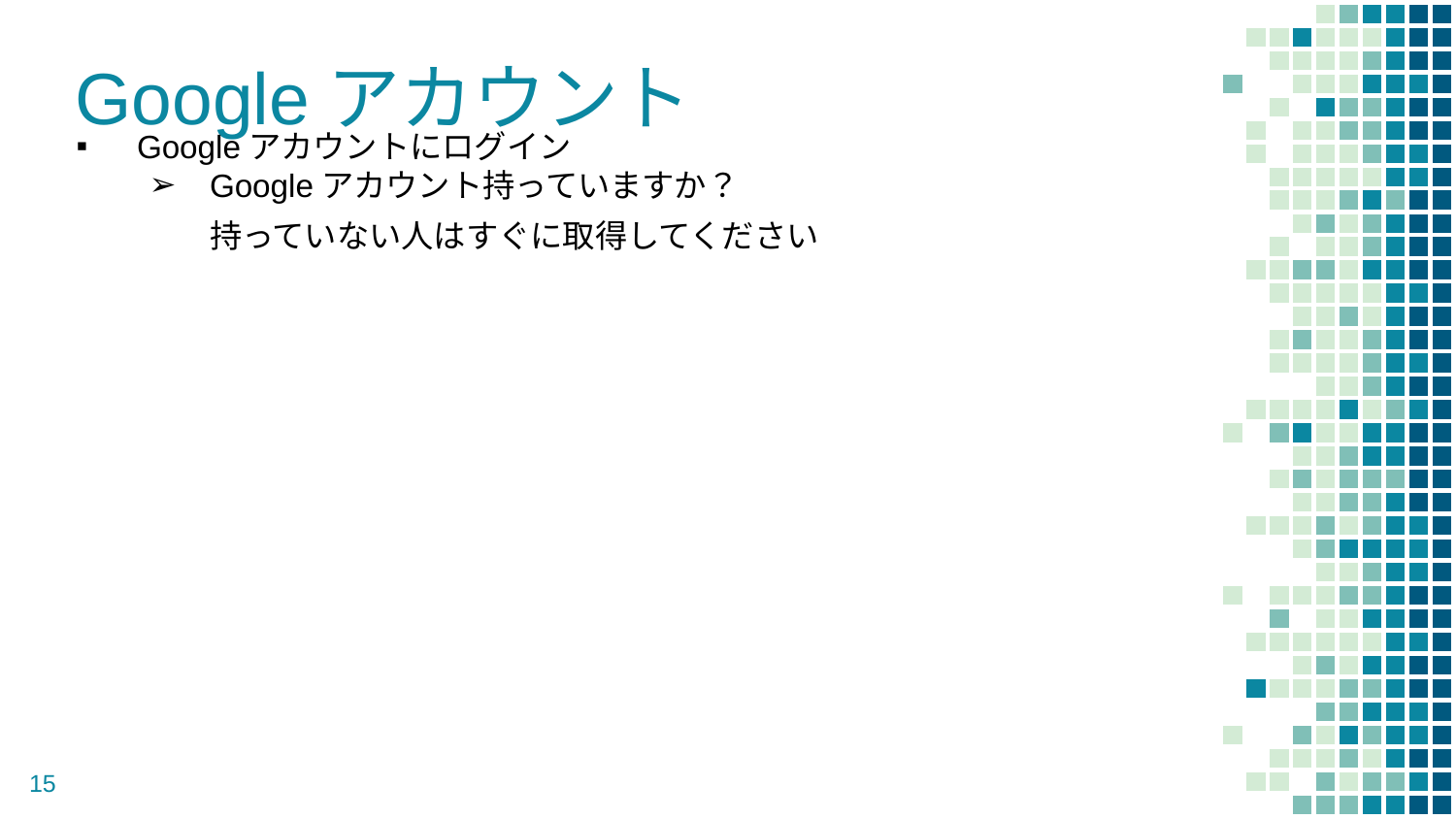

# Googleアカウント
Googleアカウントにログイン
Googleアカウント持っていますか？
持っていない人はすぐに取得してください

15